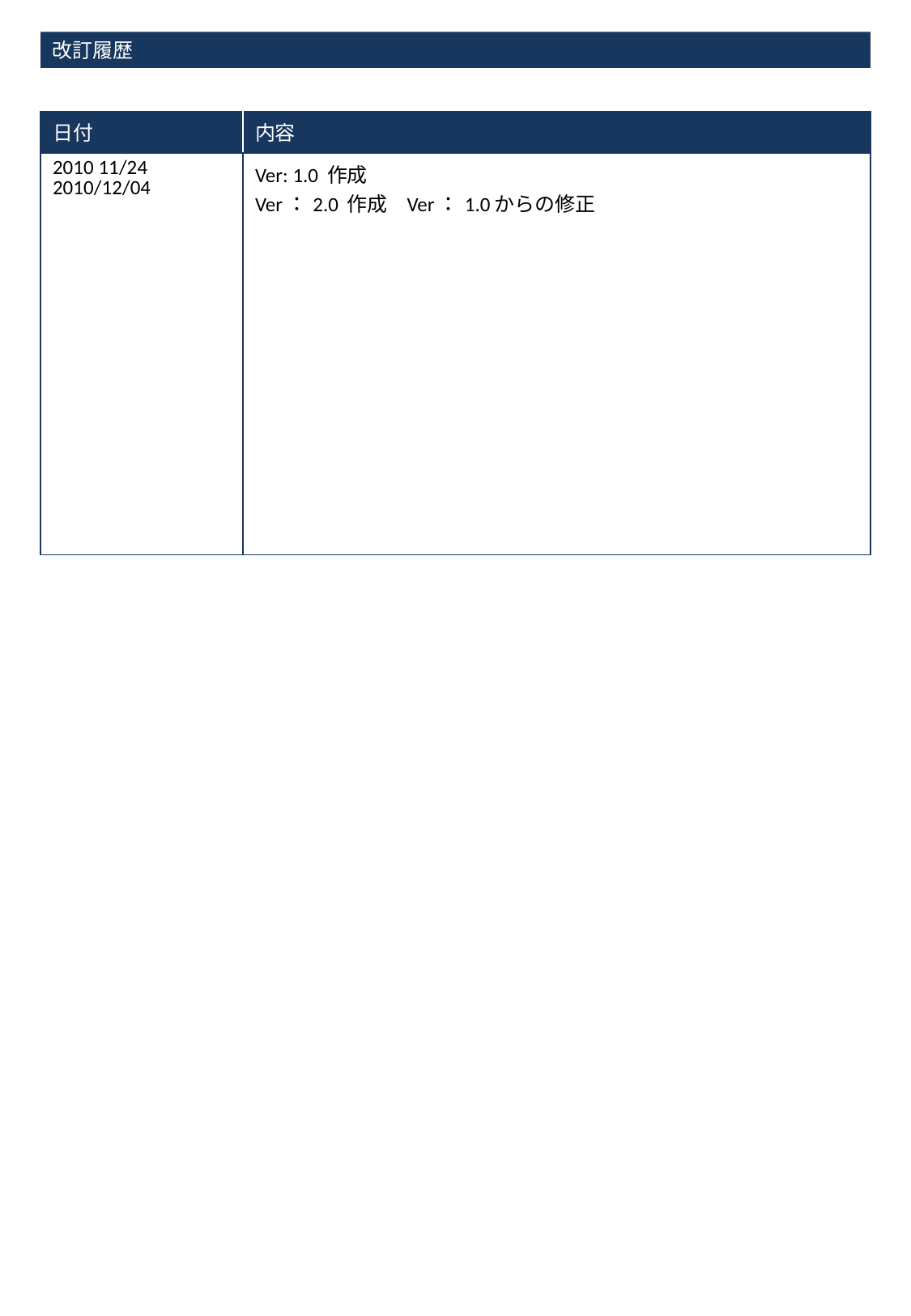

改訂履歴
| 日付 | 内容 |
| --- | --- |
| 2010 11/24 2010/12/04 | Ver: 1.0 作成 Ver：2.0 作成 Ver：1.0からの修正 |